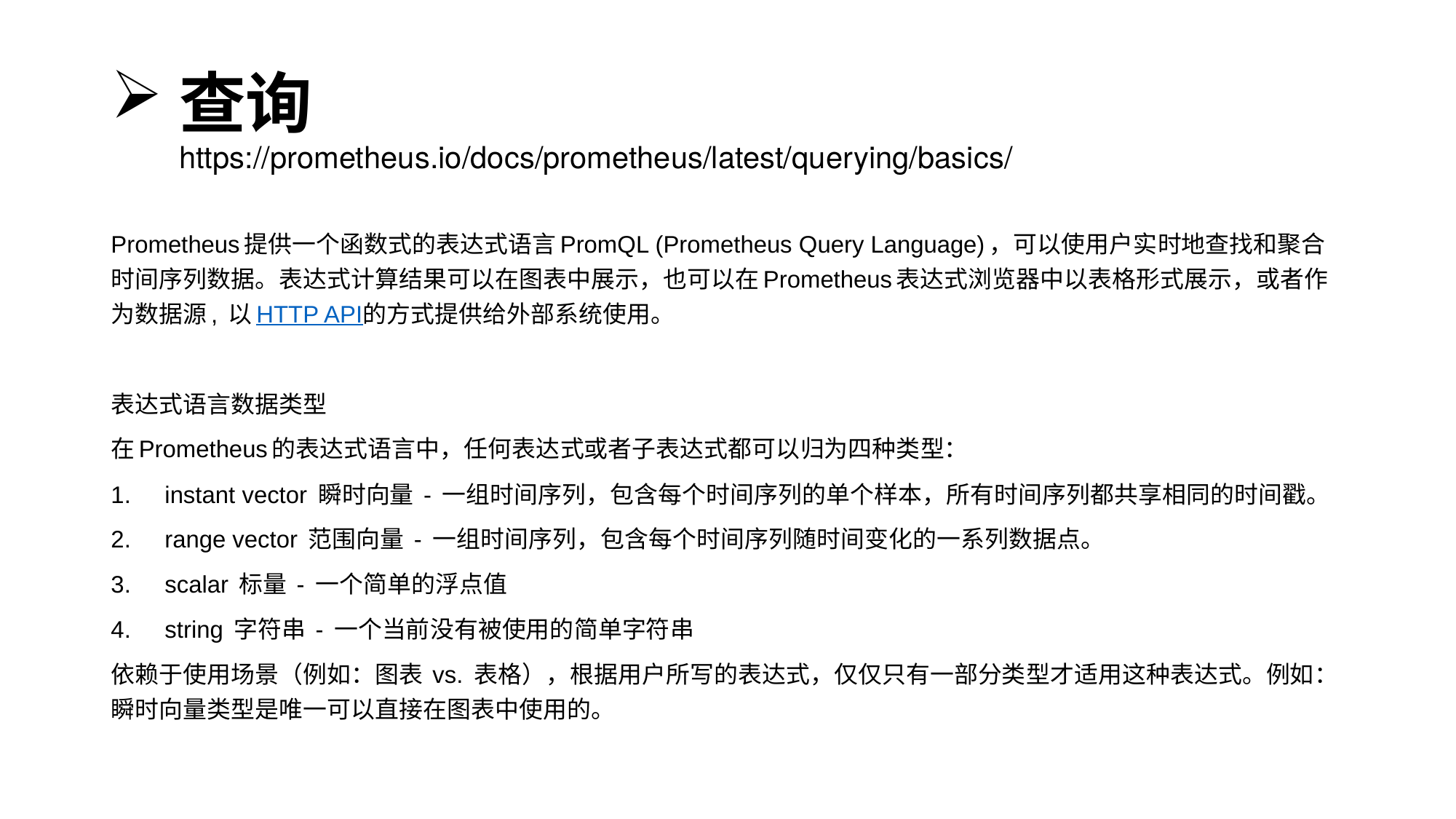

# 查询 https://prometheus.io/docs/prometheus/latest/querying/basics/
Prometheus提供一个函数式的表达式语言PromQL (Prometheus Query Language)，可以使用户实时地查找和聚合时间序列数据。表达式计算结果可以在图表中展示，也可以在Prometheus表达式浏览器中以表格形式展示，或者作为数据源, 以HTTP API的方式提供给外部系统使用。

表达式语言数据类型
在Prometheus的表达式语言中，任何表达式或者子表达式都可以归为四种类型：
instant vector 瞬时向量 - 一组时间序列，包含每个时间序列的单个样本，所有时间序列都共享相同的时间戳。
range vector 范围向量 - 一组时间序列，包含每个时间序列随时间变化的一系列数据点。
scalar 标量 - 一个简单的浮点值
string 字符串 - 一个当前没有被使用的简单字符串
依赖于使用场景（例如：图表 vs. 表格），根据用户所写的表达式，仅仅只有一部分类型才适用这种表达式。例如：瞬时向量类型是唯一可以直接在图表中使用的。